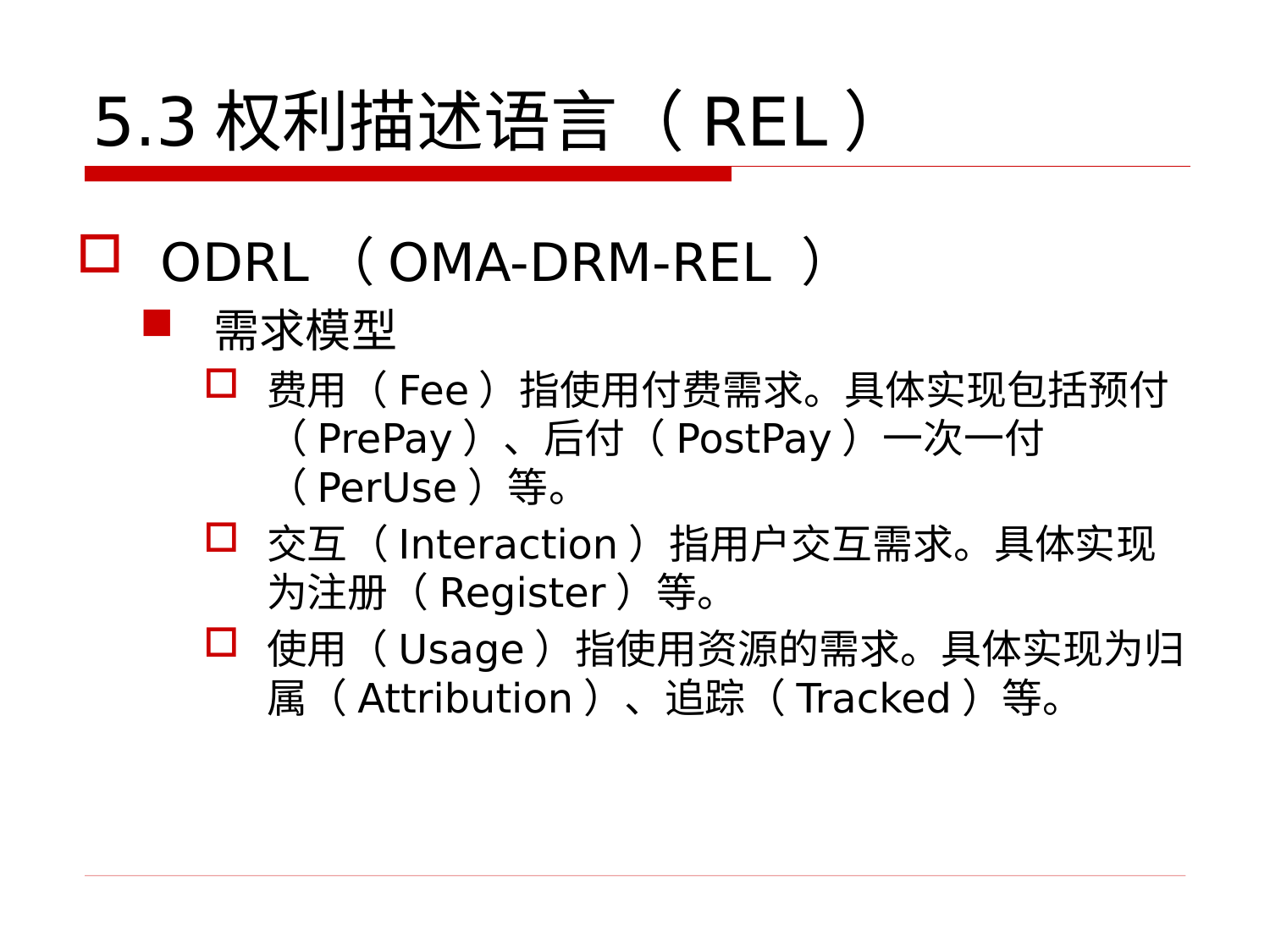

# 5.3权利描述语言（REL）
ODRL（OMA-DRM-REL ）
需求模型
费用（Fee）指使用付费需求。具体实现包括预付（PrePay）、后付（PostPay）一次一付（PerUse）等。
交互（Interaction）指用户交互需求。具体实现为注册（Register）等。
使用（Usage）指使用资源的需求。具体实现为归属（Attribution）、追踪（Tracked）等。